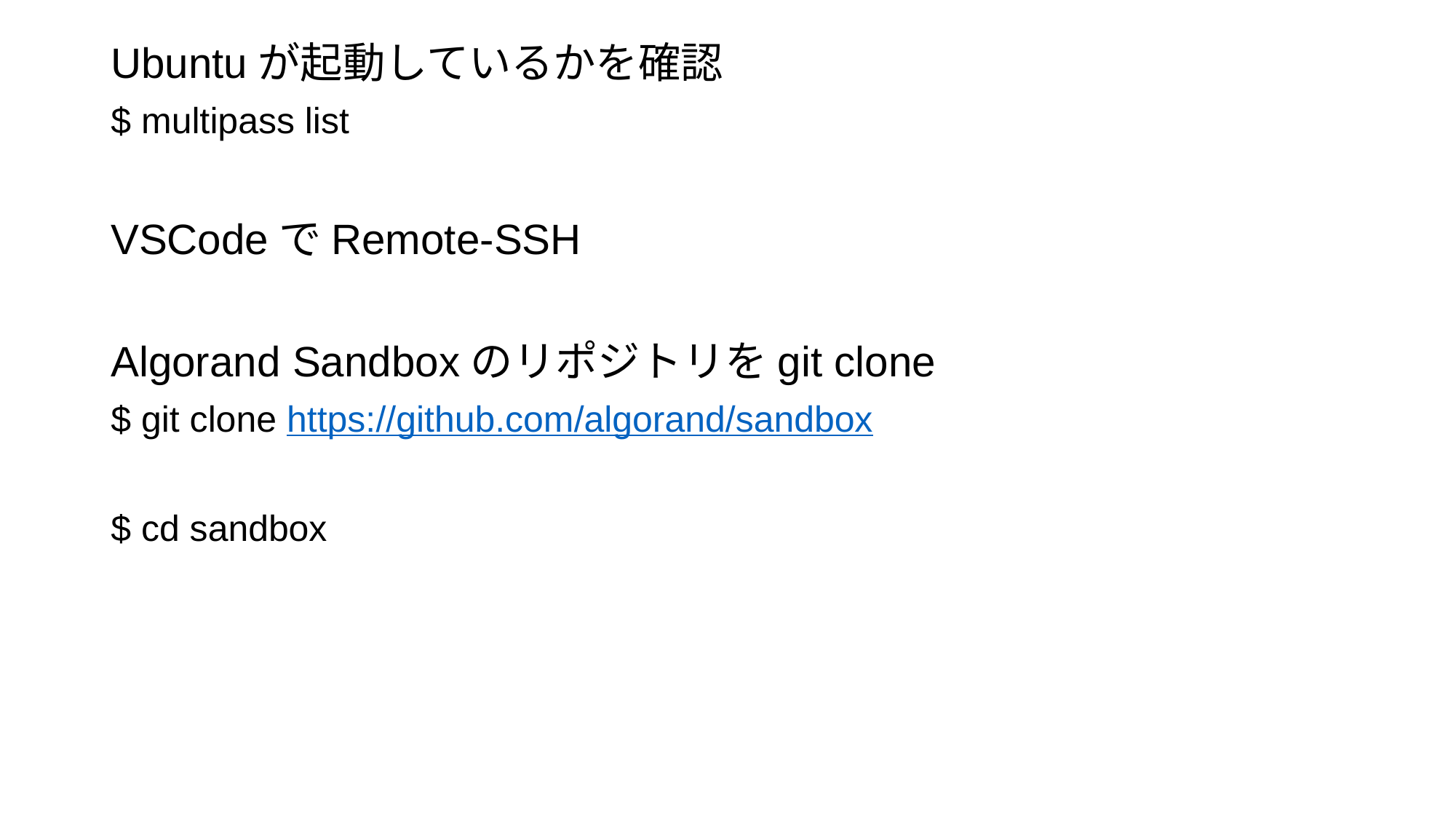

Ubuntuが起動しているかを確認
$ multipass list

VSCodeでRemote-SSH

Algorand Sandboxのリポジトリをgit clone
$ git clone https://github.com/algorand/sandbox

$ cd sandbox